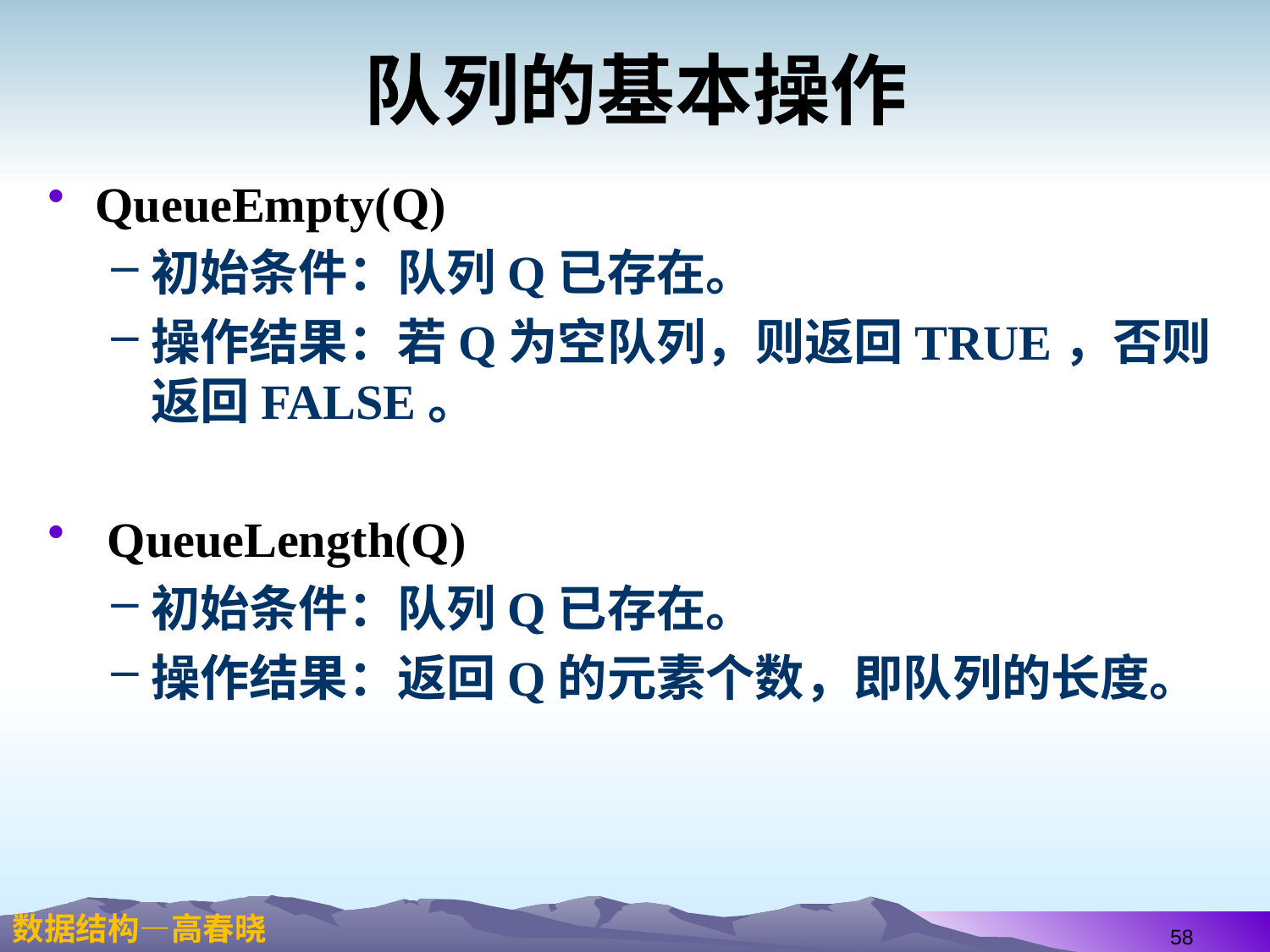

# 队列的基本操作
QueueEmpty(Q)
初始条件：队列Q已存在。
操作结果：若Q为空队列，则返回TRUE，否则返回FALSE。

 QueueLength(Q)
初始条件：队列Q已存在。
操作结果：返回Q的元素个数，即队列的长度。
58